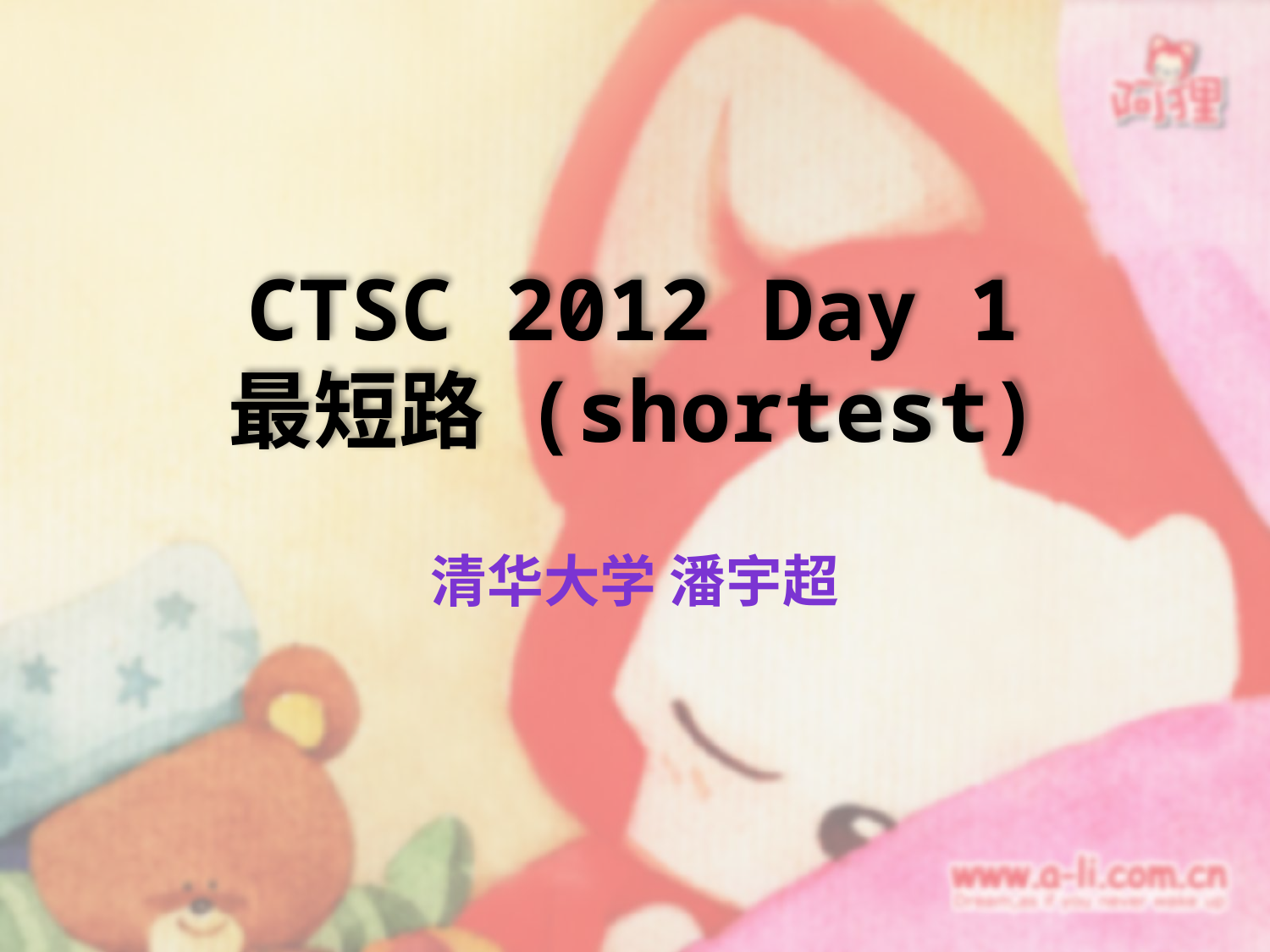

# CTSC 2012 Day 1 最短路 (shortest)
清华大学 潘宇超